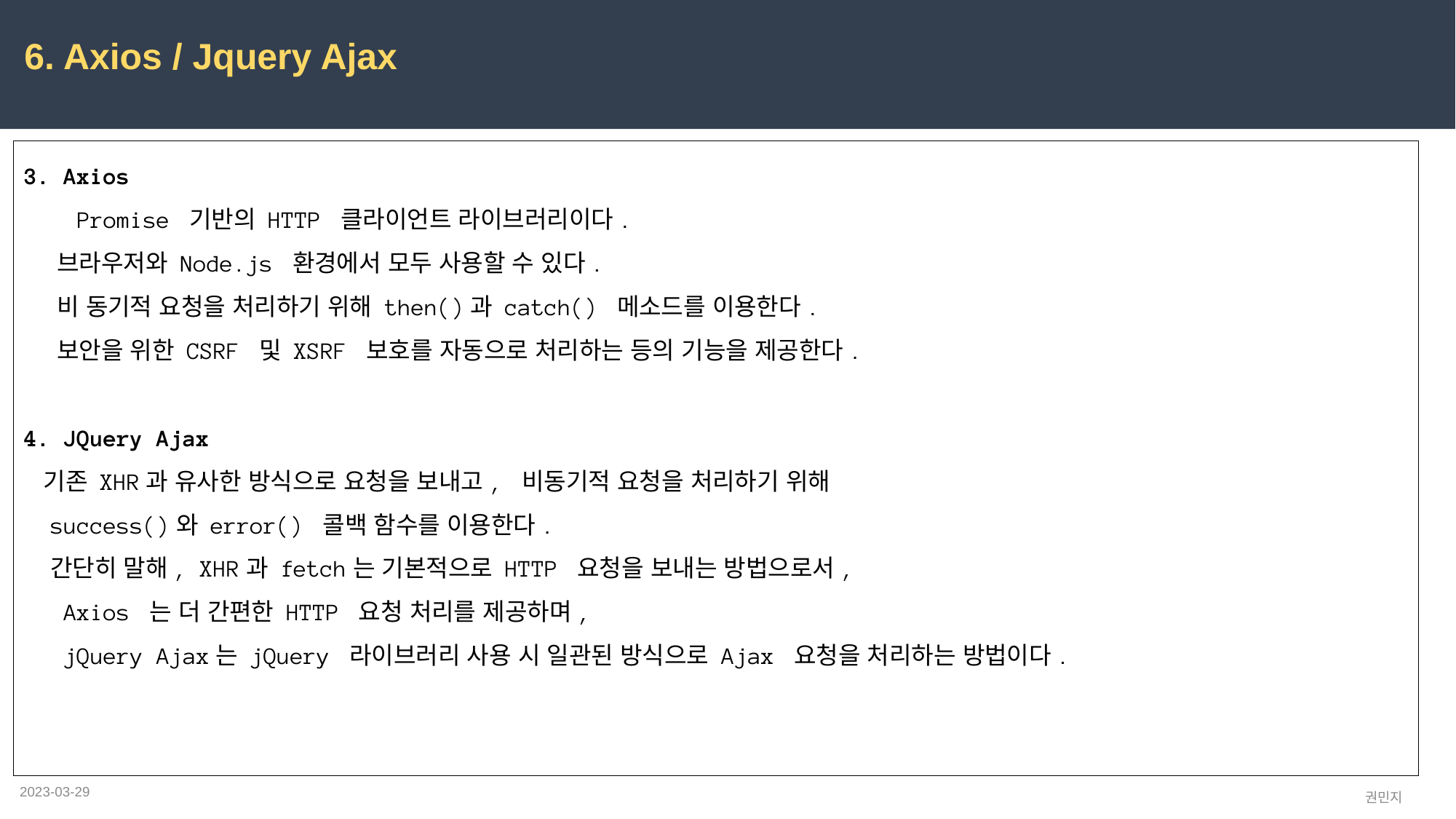

6. Axios / Jquery Ajax

3. Axios
    Promise 기반의 HTTP 클라이언트 라이브러리이다.
    브라우저와 Node.js 환경에서 모두 사용할 수 있다.
    비 동기적 요청을 처리하기 위해 then()과 catch() 메소드를 이용한다.
    보안을 위한 CSRF 및 XSRF 보호를 자동으로 처리하는 등의 기능을 제공한다.

4. JQuery Ajax
  기존 XHR과 유사한 방식으로 요청을 보내고, 비동기적 요청을 처리하기 위해
  success()와 error() 콜백 함수를 이용한다.
   간단히 말해, XHR과 fetch는 기본적으로 HTTP 요청을 보내는 방법으로서,
   Axios 는 더 간편한 HTTP 요청 처리를 제공하며,
   jQuery Ajax는 jQuery 라이브러리 사용 시 일관된 방식으로 Ajax 요청을 처리하는 방법이다.
2023-03-29
권민지